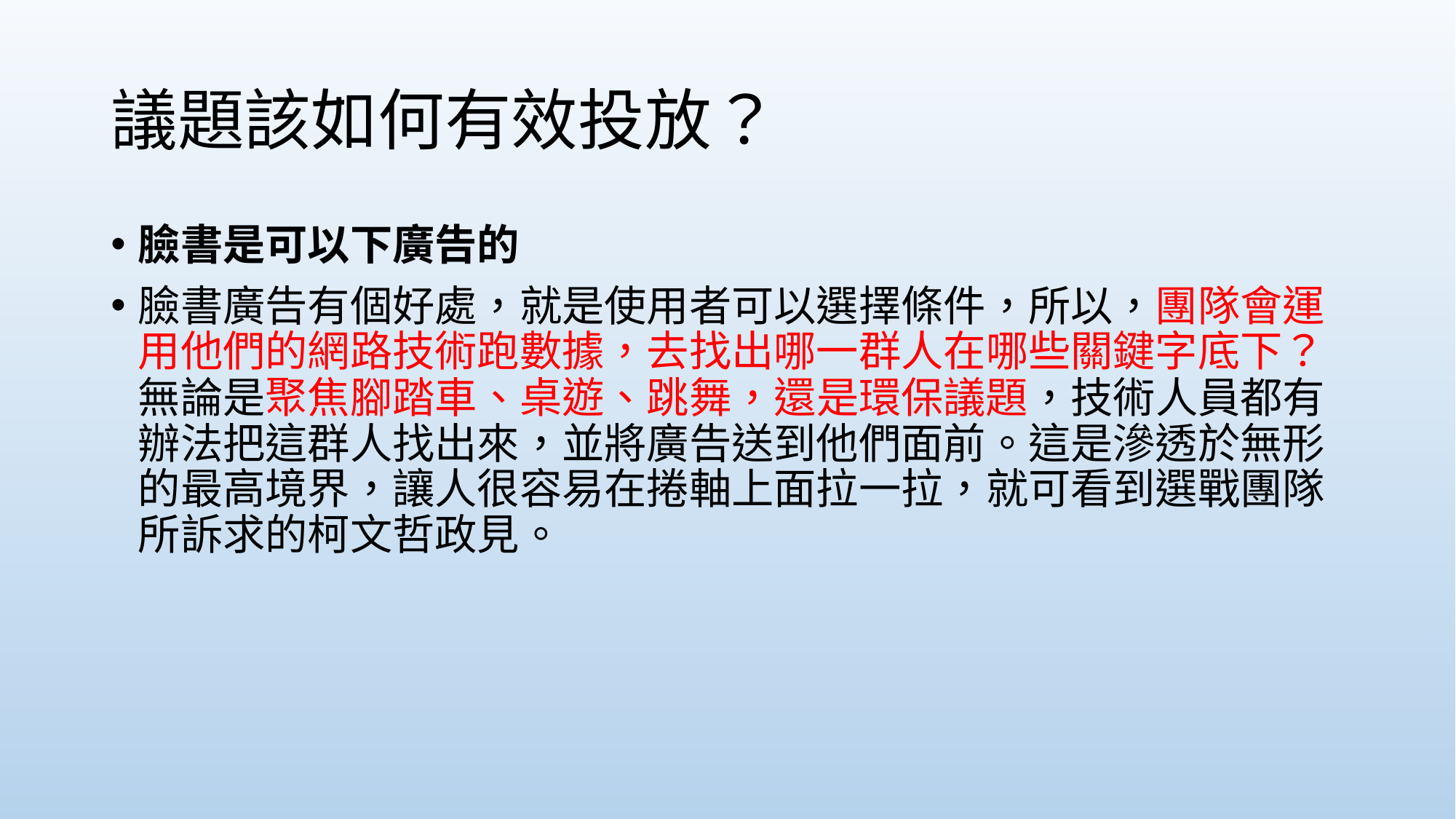

# 議題該如何有效投放？
臉書是可以下廣告的
臉書廣告有個好處，就是使用者可以選擇條件，所以，團隊會運用他們的網路技術跑數據，去找出哪一群人在哪些關鍵字底下？無論是聚焦腳踏車、桌遊、跳舞，還是環保議題，技術人員都有辦法把這群人找出來，並將廣告送到他們面前。這是滲透於無形的最高境界，讓人很容易在捲軸上面拉一拉，就可看到選戰團隊所訴求的柯文哲政見。